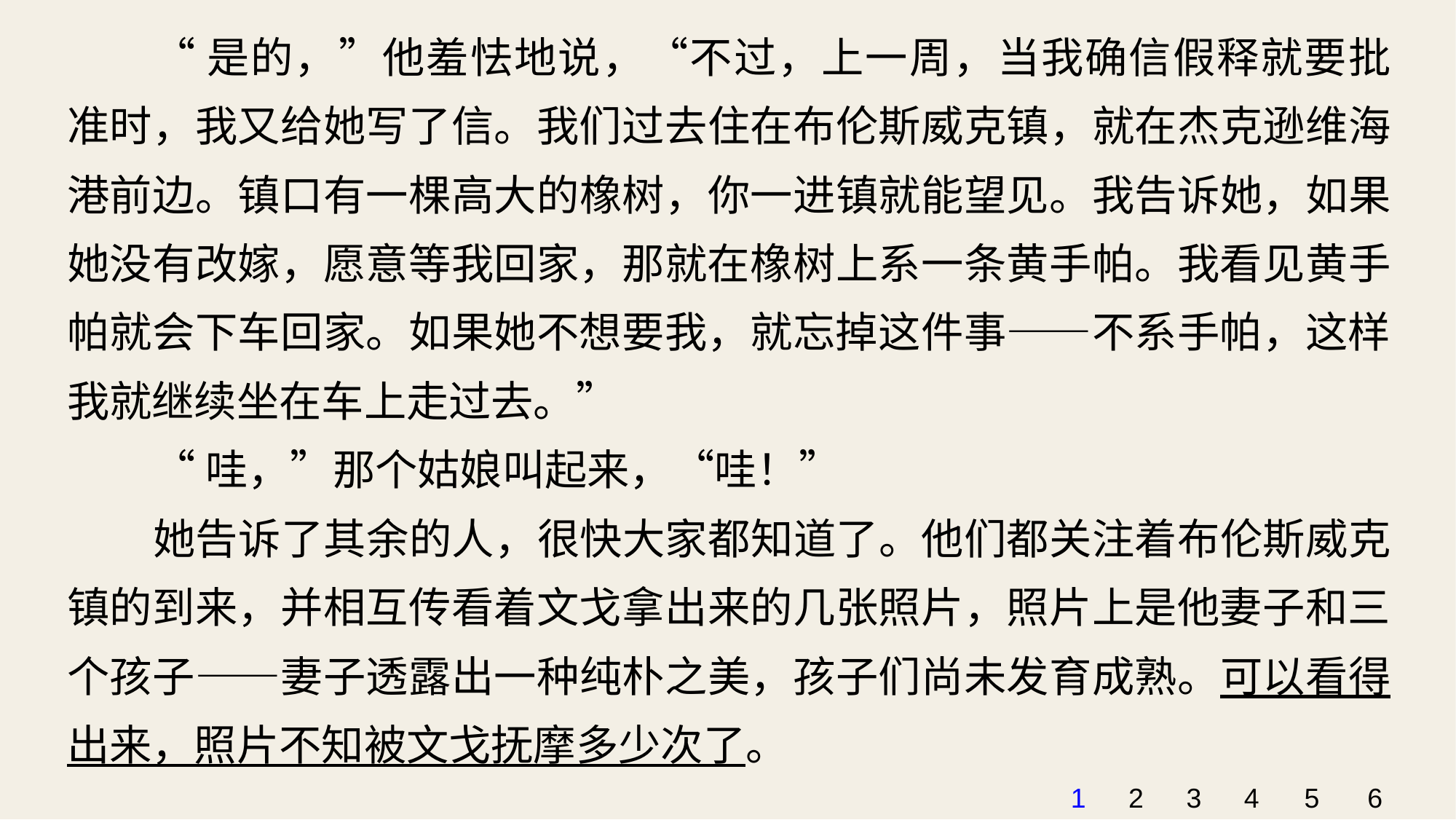

“是的，”他羞怯地说，“不过，上一周，当我确信假释就要批准时，我又给她写了信。我们过去住在布伦斯威克镇，就在杰克逊维海港前边。镇口有一棵高大的橡树，你一进镇就能望见。我告诉她，如果她没有改嫁，愿意等我回家，那就在橡树上系一条黄手帕。我看见黄手帕就会下车回家。如果她不想要我，就忘掉这件事——不系手帕，这样我就继续坐在车上走过去。”
“哇，”那个姑娘叫起来，“哇！”
她告诉了其余的人，很快大家都知道了。他们都关注着布伦斯威克镇的到来，并相互传看着文戈拿出来的几张照片，照片上是他妻子和三个孩子——妻子透露出一种纯朴之美，孩子们尚未发育成熟。可以看得出来，照片不知被文戈抚摩多少次了。
1
2
3
4
5
6